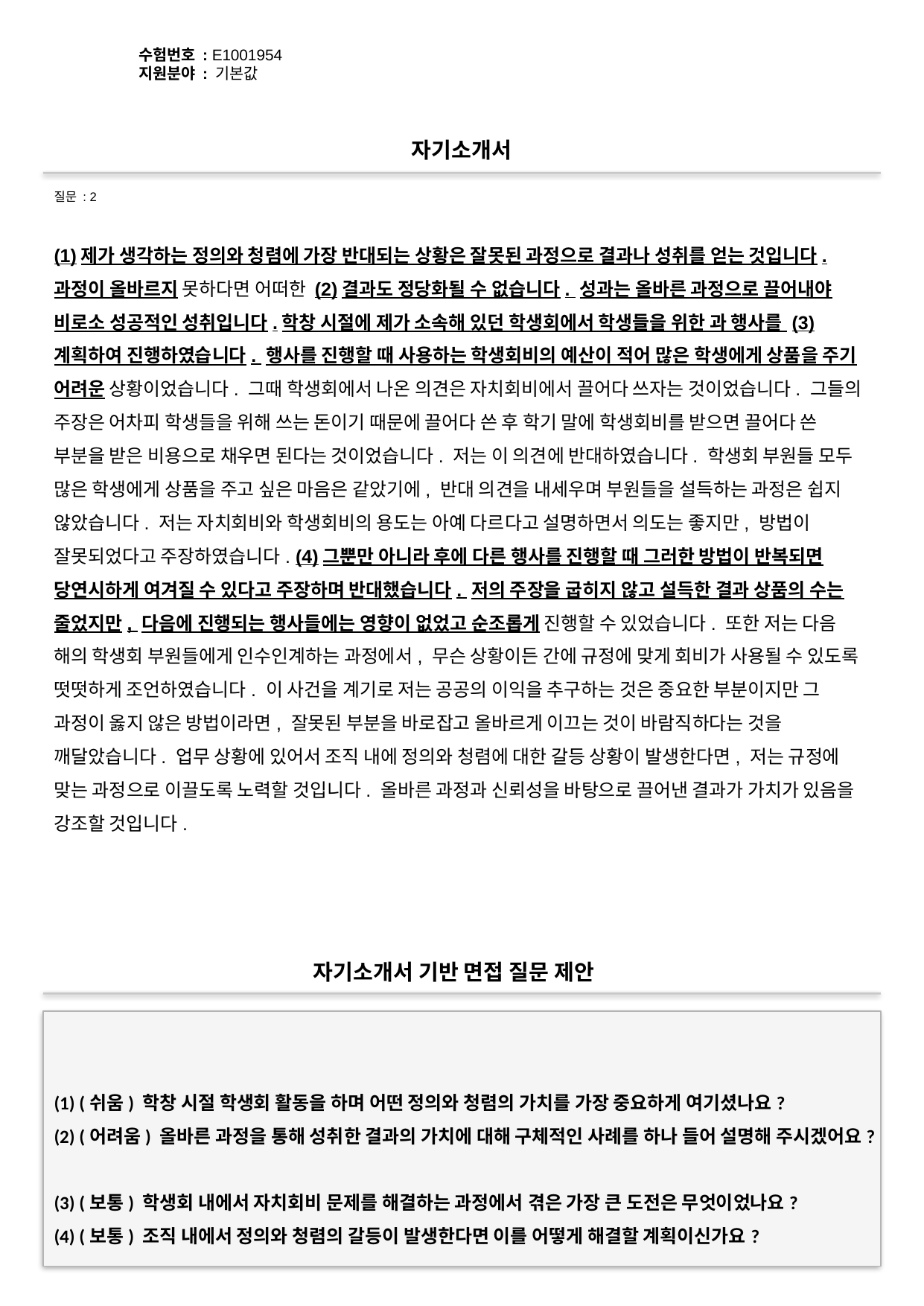

수험번호 : E1001954
지원분야 : 기본값
#

자기소개서

질문 : 2

(1)제가 생각하는 정의와 청렴에 가장 반대되는 상황은 잘못된 과정으로 결과나 성취를 얻는 것입니다. 과정이 올바르지 못하다면 어떠한 (2)결과도 정당화될 수 없습니다. 성과는 올바른 과정으로 끌어내야 비로소 성공적인 성취입니다.학창 시절에 제가 소속해 있던 학생회에서 학생들을 위한 과 행사를 (3)계획하여 진행하였습니다. 행사를 진행할 때 사용하는 학생회비의 예산이 적어 많은 학생에게 상품을 주기 어려운 상황이었습니다. 그때 학생회에서 나온 의견은 자치회비에서 끌어다 쓰자는 것이었습니다. 그들의 주장은 어차피 학생들을 위해 쓰는 돈이기 때문에 끌어다 쓴 후 학기 말에 학생회비를 받으면 끌어다 쓴 부분을 받은 비용으로 채우면 된다는 것이었습니다. 저는 이 의견에 반대하였습니다. 학생회 부원들 모두 많은 학생에게 상품을 주고 싶은 마음은 같았기에, 반대 의견을 내세우며 부원들을 설득하는 과정은 쉽지 않았습니다. 저는 자치회비와 학생회비의 용도는 아예 다르다고 설명하면서 의도는 좋지만, 방법이 잘못되었다고 주장하였습니다. (4)그뿐만 아니라 후에 다른 행사를 진행할 때 그러한 방법이 반복되면 당연시하게 여겨질 수 있다고 주장하며 반대했습니다. 저의 주장을 굽히지 않고 설득한 결과 상품의 수는 줄었지만, 다음에 진행되는 행사들에는 영향이 없었고 순조롭게 진행할 수 있었습니다. 또한 저는 다음 해의 학생회 부원들에게 인수인계하는 과정에서, 무슨 상황이든 간에 규정에 맞게 회비가 사용될 수 있도록 떳떳하게 조언하였습니다. 이 사건을 계기로 저는 공공의 이익을 추구하는 것은 중요한 부분이지만 그 과정이 옳지 않은 방법이라면, 잘못된 부분을 바로잡고 올바르게 이끄는 것이 바람직하다는 것을 깨달았습니다. 업무 상황에 있어서 조직 내에 정의와 청렴에 대한 갈등 상황이 발생한다면, 저는 규정에 맞는 과정으로 이끌도록 노력할 것입니다. 올바른 과정과 신뢰성을 바탕으로 끌어낸 결과가 가치가 있음을 강조할 것입니다.

자기소개서 기반 면접 질문 제안

(1) (쉬움) 학창 시절 학생회 활동을 하며 어떤 정의와 청렴의 가치를 가장 중요하게 여기셨나요?
(2) (어려움) 올바른 과정을 통해 성취한 결과의 가치에 대해 구체적인 사례를 하나 들어 설명해 주시겠어요?
(3) (보통) 학생회 내에서 자치회비 문제를 해결하는 과정에서 겪은 가장 큰 도전은 무엇이었나요?
(4) (보통) 조직 내에서 정의와 청렴의 갈등이 발생한다면 이를 어떻게 해결할 계획이신가요?